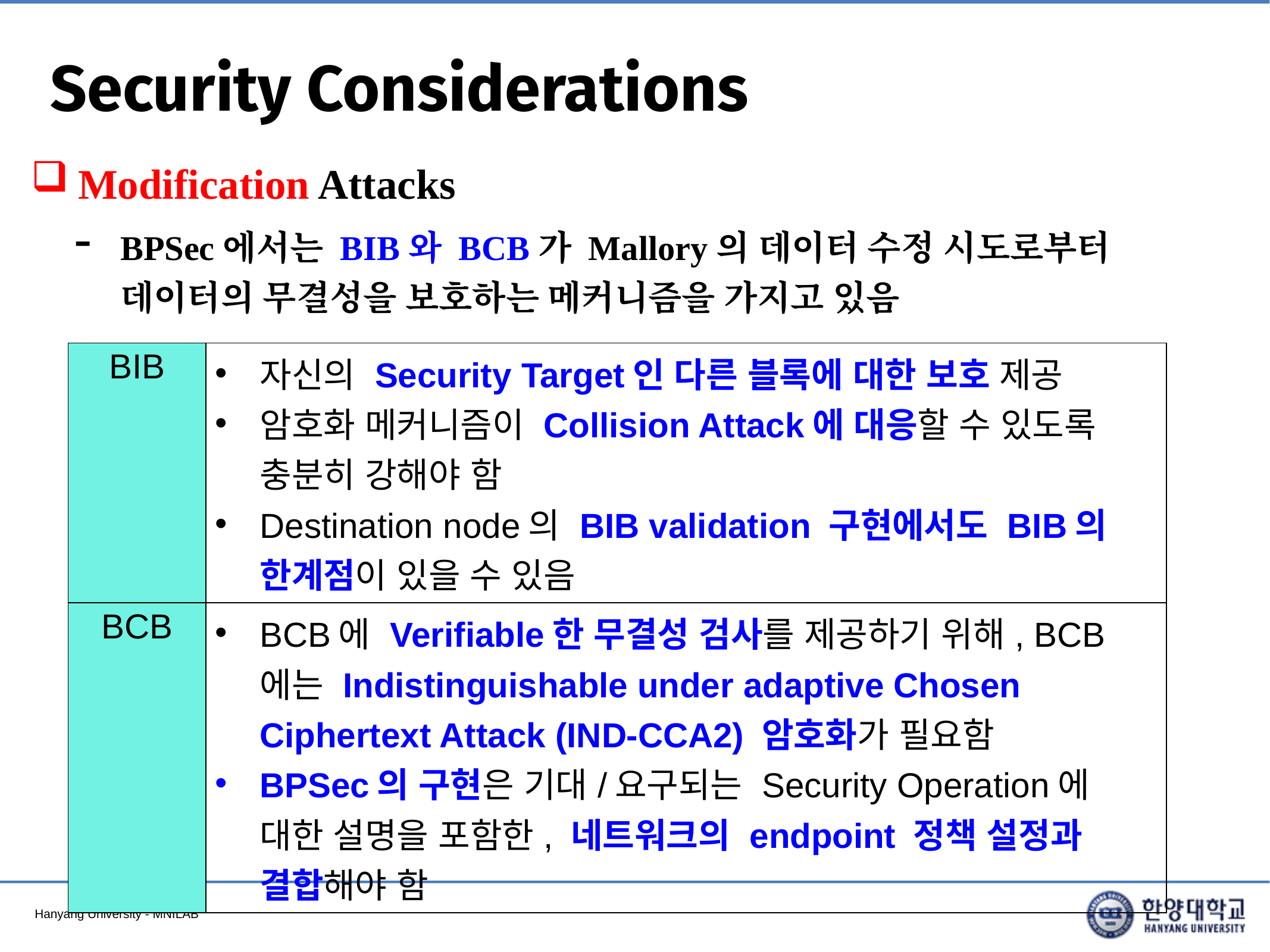

# Security Considerations
Modification Attacks
BPSec에서는 BIB와 BCB가 Mallory의 데이터 수정 시도로부터 데이터의 무결성을 보호하는 메커니즘을 가지고 있음
| BIB | 자신의 Security Target인 다른 블록에 대한 보호 제공 암호화 메커니즘이 Collision Attack에 대응할 수 있도록 충분히 강해야 함 Destination node의 BIB validation 구현에서도 BIB의 한계점이 있을 수 있음 |
| --- | --- |
| BCB | BCB에 Verifiable한 무결성 검사를 제공하기 위해, BCB에는 Indistinguishable under adaptive Chosen Ciphertext Attack (IND-CCA2) 암호화가 필요함 BPSec의 구현은 기대/요구되는 Security Operation에 대한 설명을 포함한, 네트워크의 endpoint 정책 설정과 결합해야 함 |